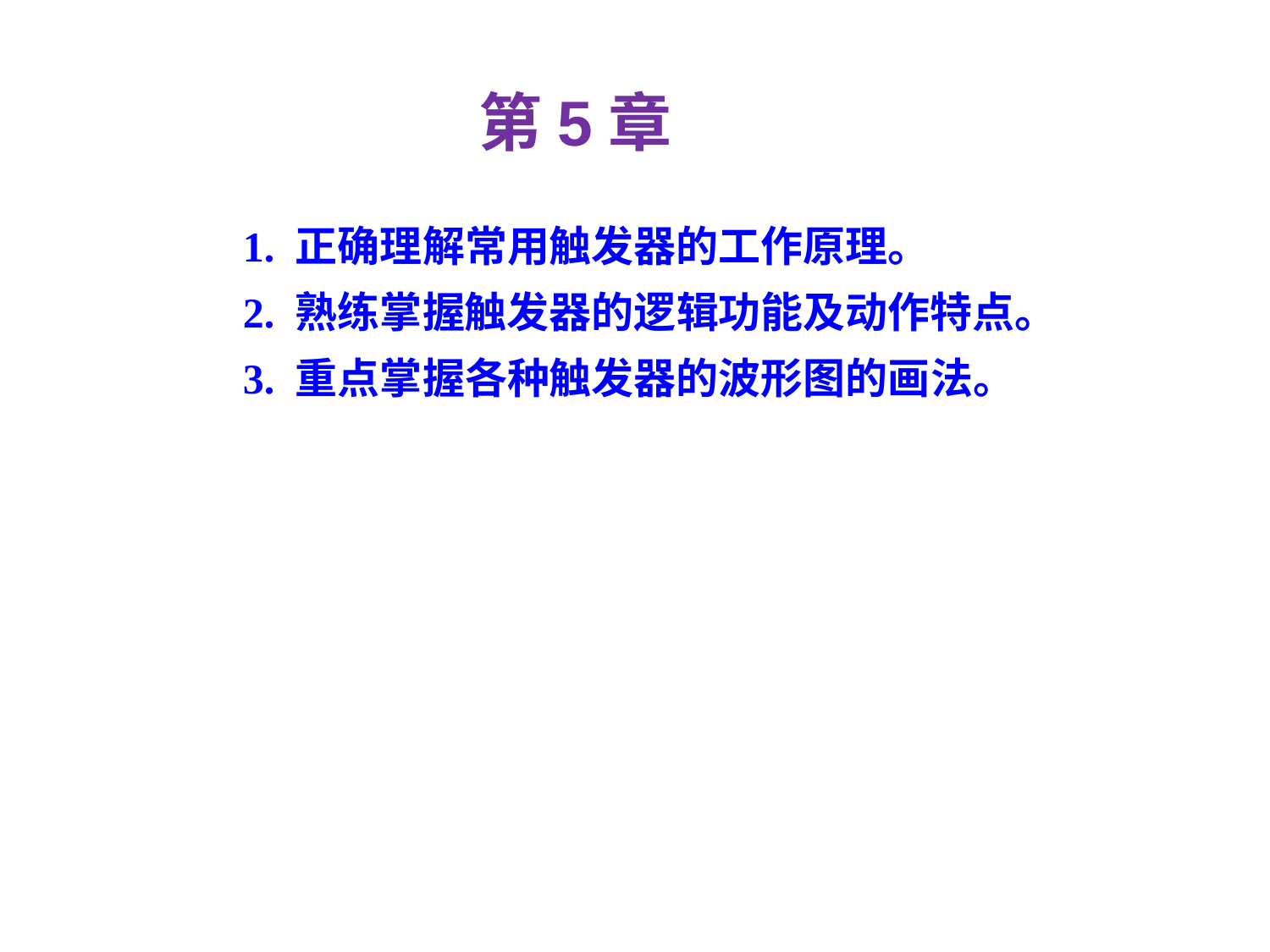

第5章
1. 正确理解常用触发器的工作原理。
2. 熟练掌握触发器的逻辑功能及动作特点。
3. 重点掌握各种触发器的波形图的画法。